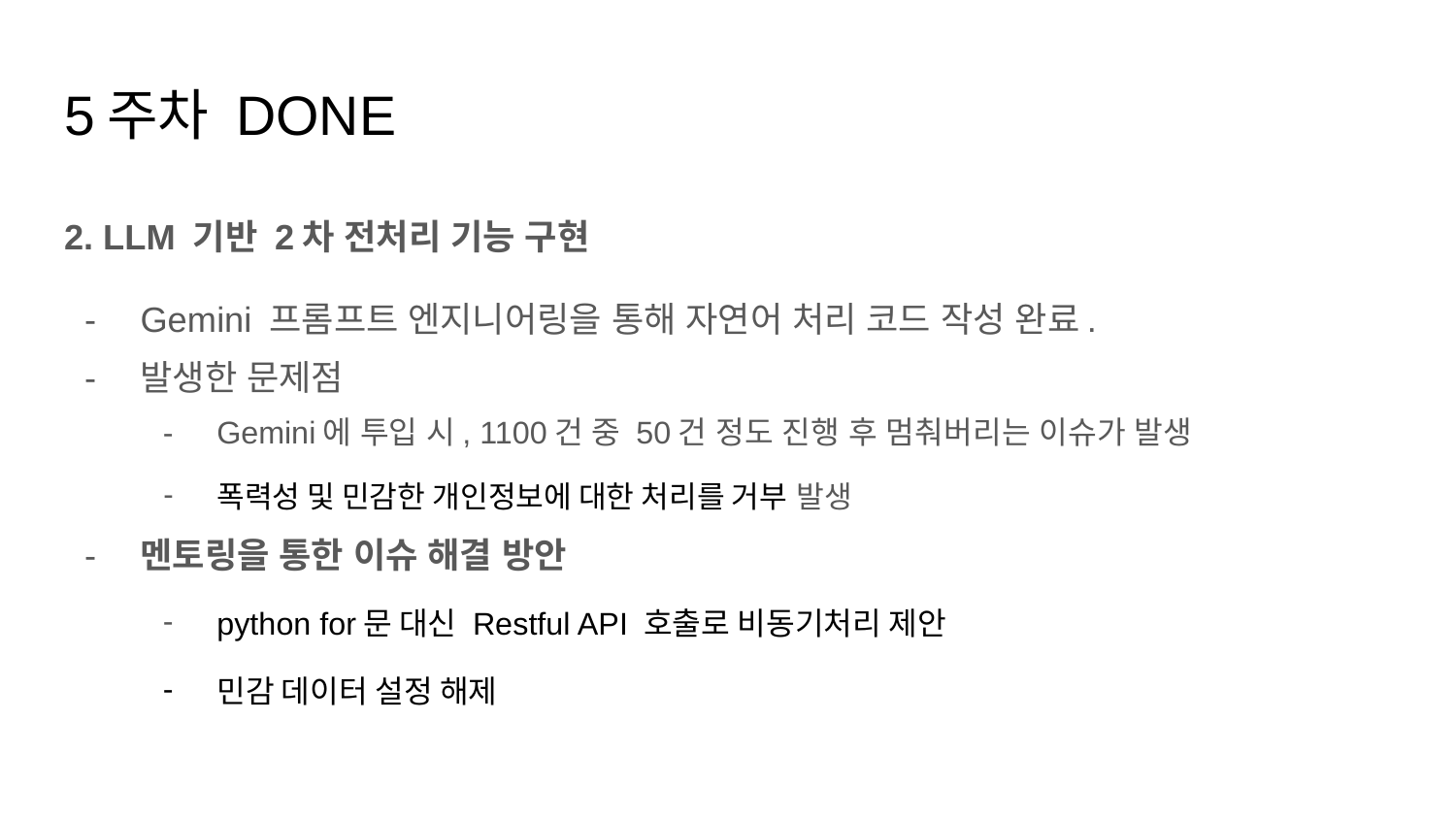

# 5주차 DONE
2. LLM 기반 2차 전처리 기능 구현
Gemini 프롬프트 엔지니어링을 통해 자연어 처리 코드 작성 완료.
발생한 문제점
Gemini에 투입 시, 1100건 중 50건 정도 진행 후 멈춰버리는 이슈가 발생
폭력성 및 민감한 개인정보에 대한 처리를 거부 발생
멘토링을 통한 이슈 해결 방안
python for문 대신 Restful API 호출로 비동기처리 제안
민감 데이터 설정 해제